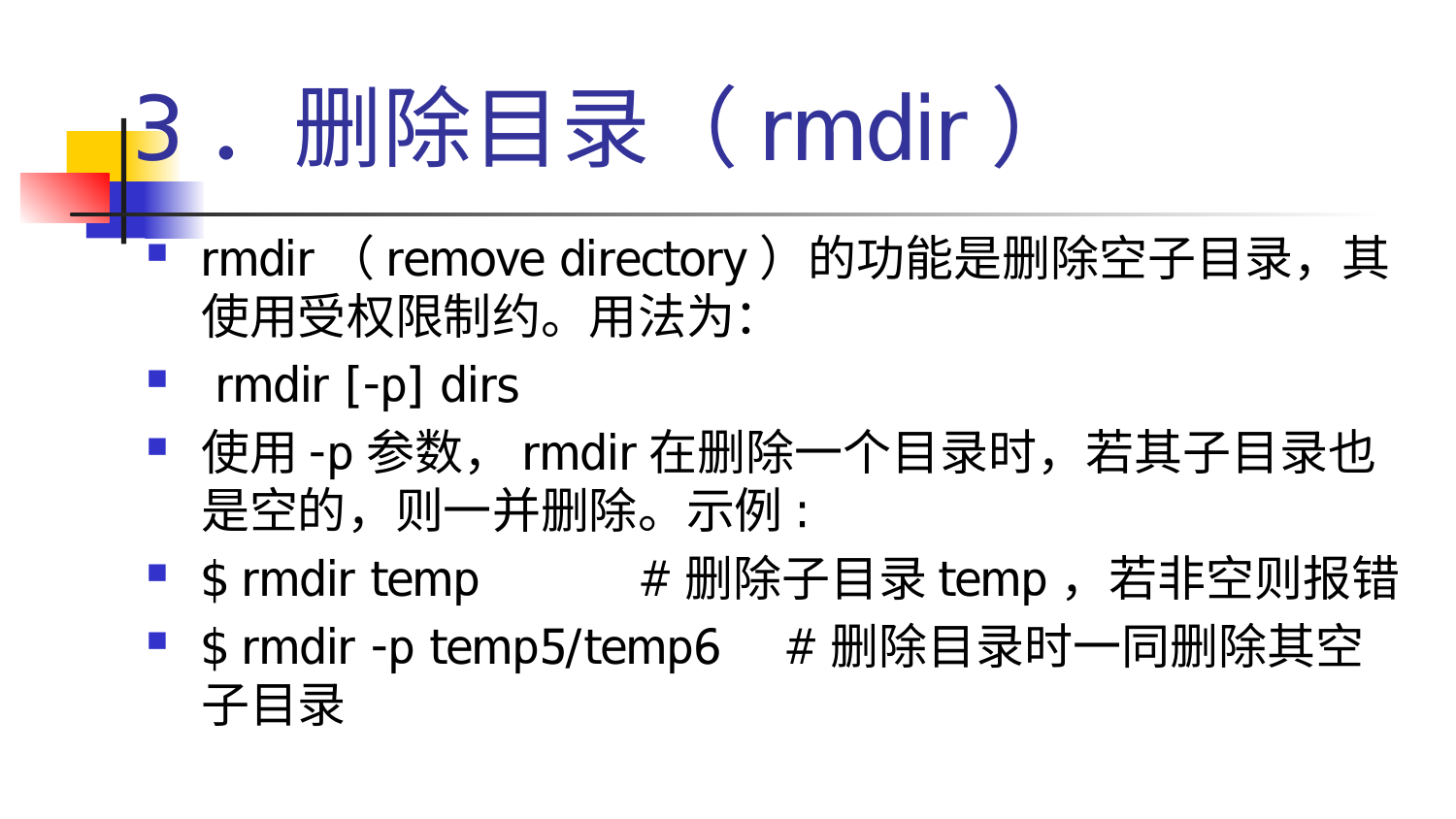

# 3．删除目录（rmdir）
rmdir（remove directory）的功能是删除空子目录，其使用受权限制约。用法为：
 rmdir [-p] dirs
使用-p参数，rmdir在删除一个目录时，若其子目录也是空的，则一并删除。示例:
$ rmdir temp 	#删除子目录temp，若非空则报错
$ rmdir -p temp5/temp6 	#删除目录时一同删除其空子目录